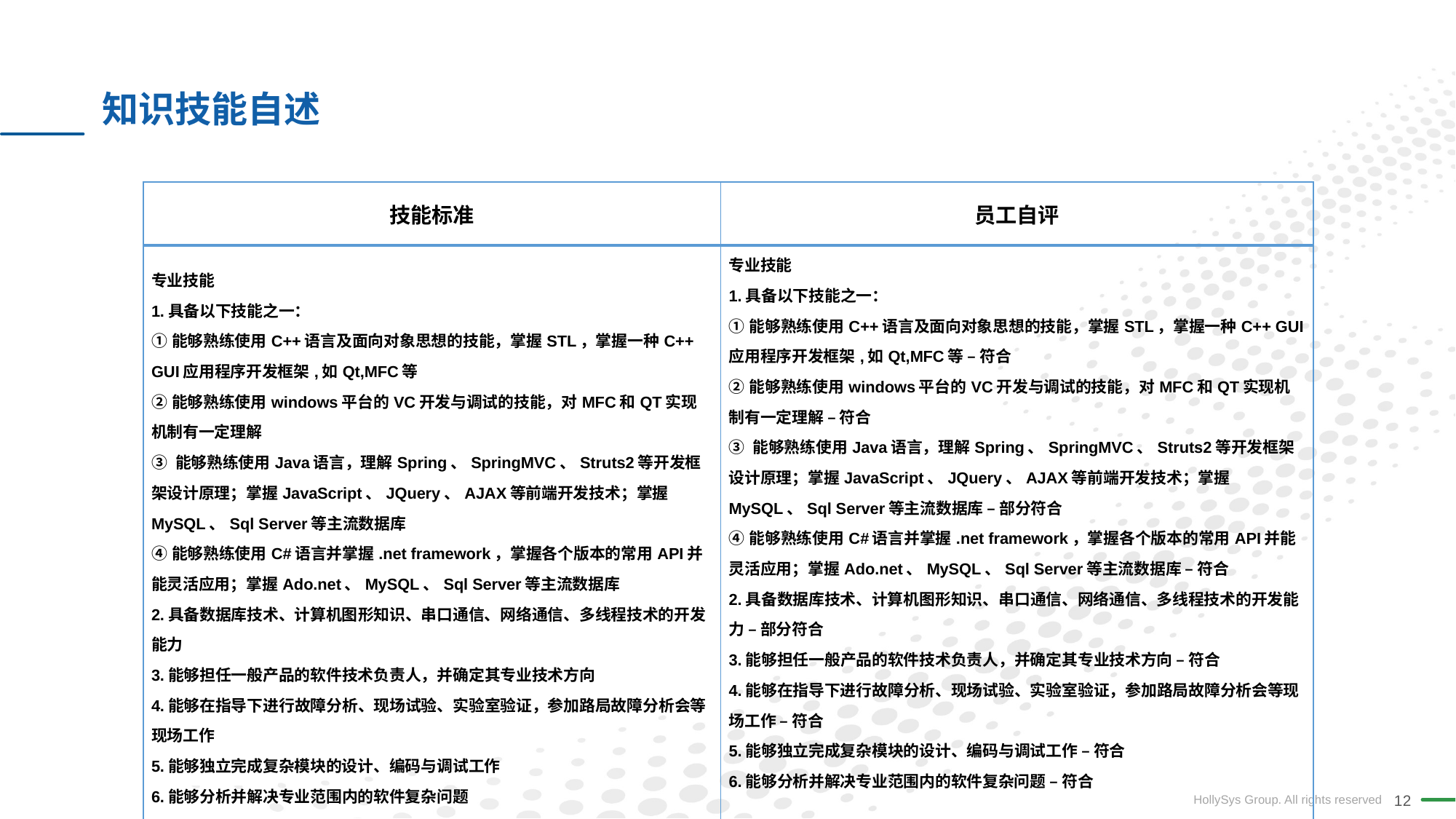

# 知识技能自述
| 技能标准 | 员工自评 |
| --- | --- |
| 专业技能 1.具备以下技能之一： ①能够熟练使用C++语言及面向对象思想的技能，掌握STL，掌握一种C++ GUI应用程序开发框架,如Qt,MFC等 ②能够熟练使用windows平台的VC开发与调试的技能，对MFC和QT实现机制有一定理解 ③ 能够熟练使用Java语言，理解Spring、SpringMVC、Struts2等开发框架设计原理；掌握JavaScript、JQuery、AJAX等前端开发技术；掌握MySQL、Sql Server等主流数据库 ④能够熟练使用C#语言并掌握.net framework，掌握各个版本的常用API并能灵活应用；掌握Ado.net、MySQL、Sql Server等主流数据库 2.具备数据库技术、计算机图形知识、串口通信、网络通信、多线程技术的开发能力 3.能够担任一般产品的软件技术负责人，并确定其专业技术方向 4.能够在指导下进行故障分析、现场试验、实验室验证，参加路局故障分析会等现场工作 5.能够独立完成复杂模块的设计、编码与调试工作 6.能够分析并解决专业范围内的软件复杂问题 | 专业技能 1.具备以下技能之一： ①能够熟练使用C++语言及面向对象思想的技能，掌握STL，掌握一种C++ GUI应用程序开发框架,如Qt,MFC等 – 符合 ②能够熟练使用windows平台的VC开发与调试的技能，对MFC和QT实现机制有一定理解 – 符合 ③ 能够熟练使用Java语言，理解Spring、SpringMVC、Struts2等开发框架设计原理；掌握JavaScript、JQuery、AJAX等前端开发技术；掌握MySQL、Sql Server等主流数据库 – 部分符合 ④能够熟练使用C#语言并掌握.net framework，掌握各个版本的常用API并能灵活应用；掌握Ado.net、MySQL、Sql Server等主流数据库 – 符合 2.具备数据库技术、计算机图形知识、串口通信、网络通信、多线程技术的开发能力 – 部分符合 3.能够担任一般产品的软件技术负责人，并确定其专业技术方向 – 符合 4.能够在指导下进行故障分析、现场试验、实验室验证，参加路局故障分析会等现场工作 – 符合 5.能够独立完成复杂模块的设计、编码与调试工作 – 符合 6.能够分析并解决专业范围内的软件复杂问题 – 符合 |